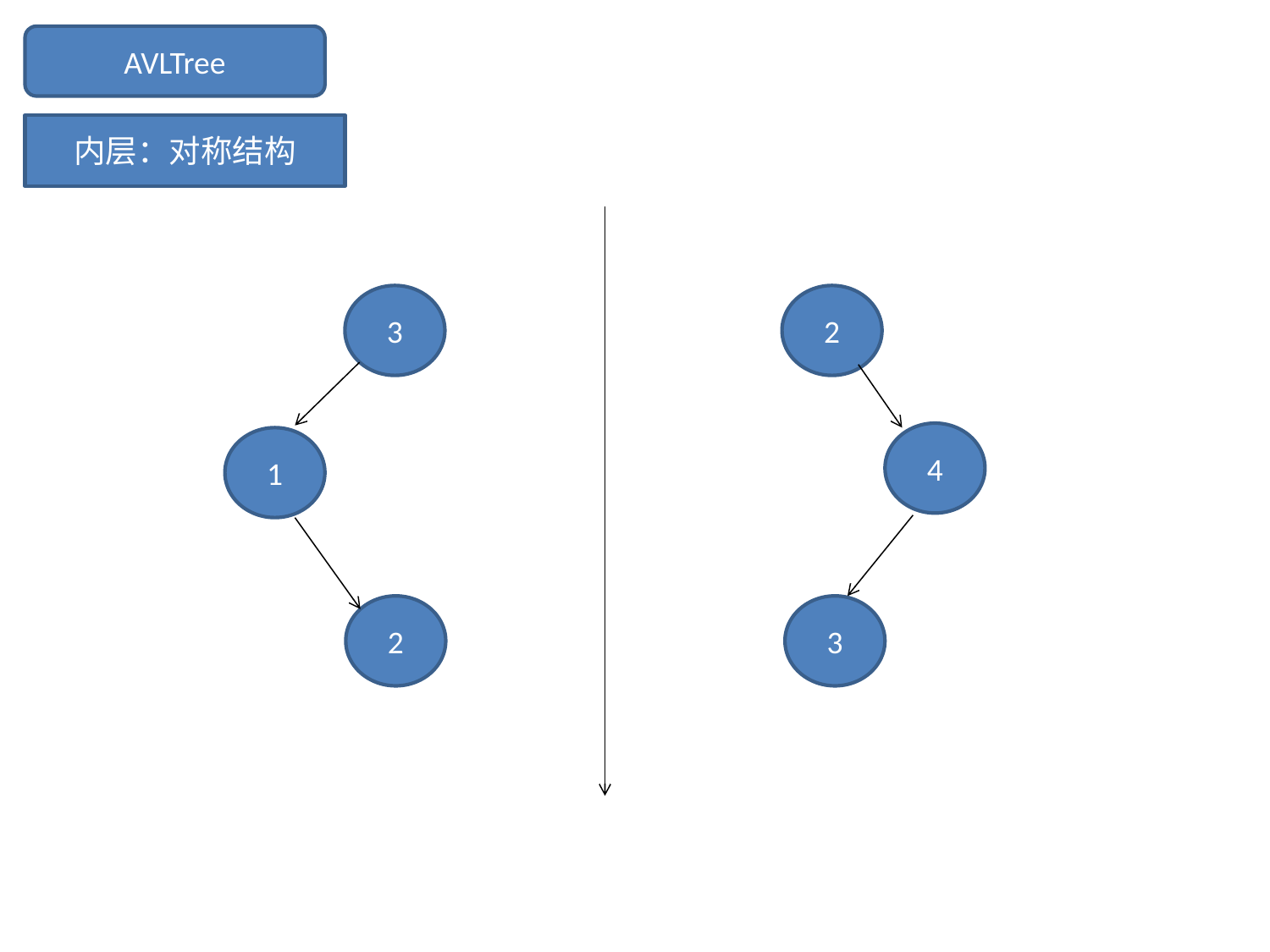

AVLTree
内层：对称结构
3
2
4
1
2
3